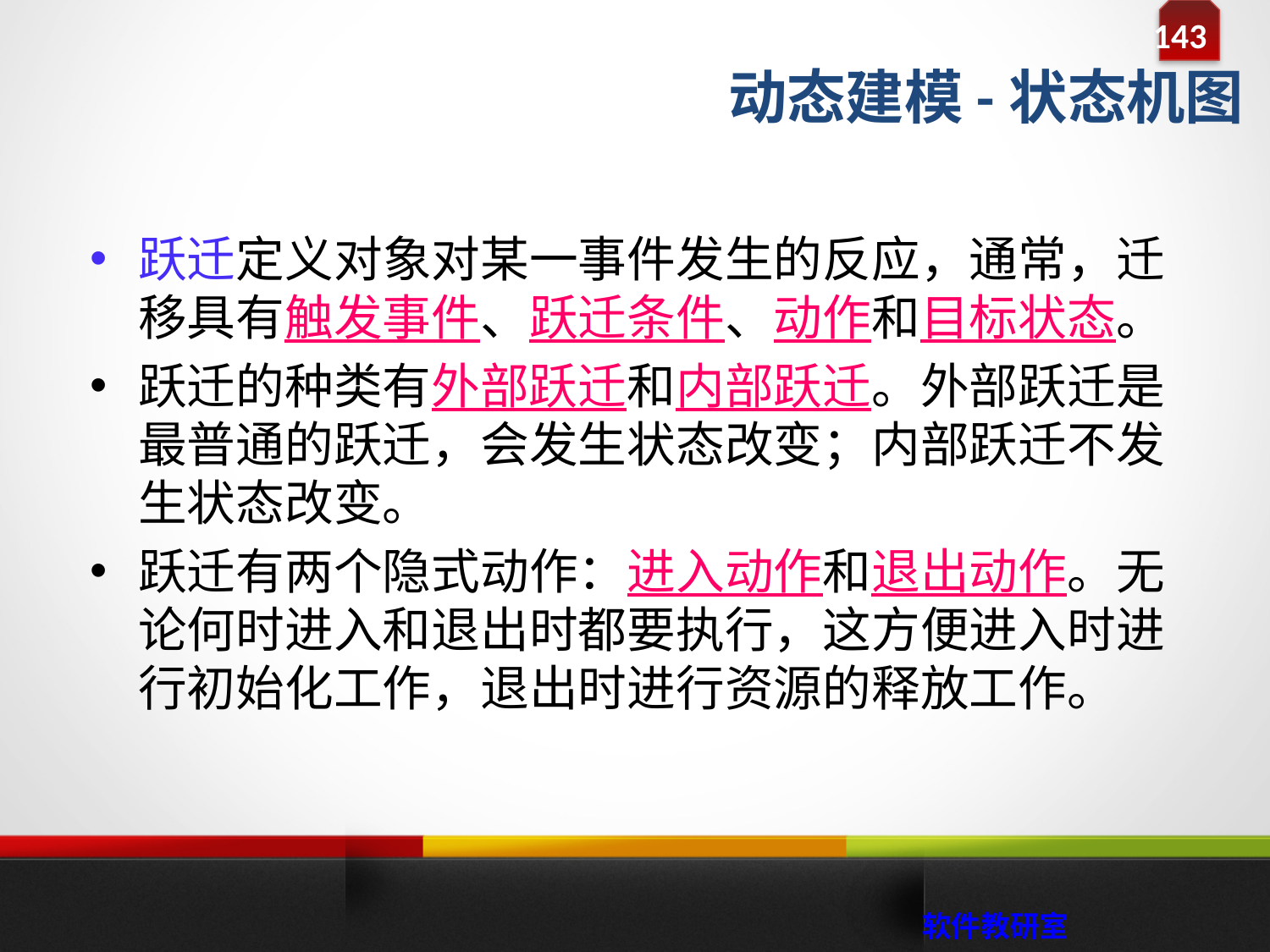

动态建模-状态机图
跃迁定义对象对某一事件发生的反应，通常，迁移具有触发事件、跃迁条件、动作和目标状态。
跃迁的种类有外部跃迁和内部跃迁。外部跃迁是最普通的跃迁，会发生状态改变；内部跃迁不发生状态改变。
跃迁有两个隐式动作：进入动作和退出动作。无论何时进入和退出时都要执行，这方便进入时进行初始化工作，退出时进行资源的释放工作。
                                     软件教研室